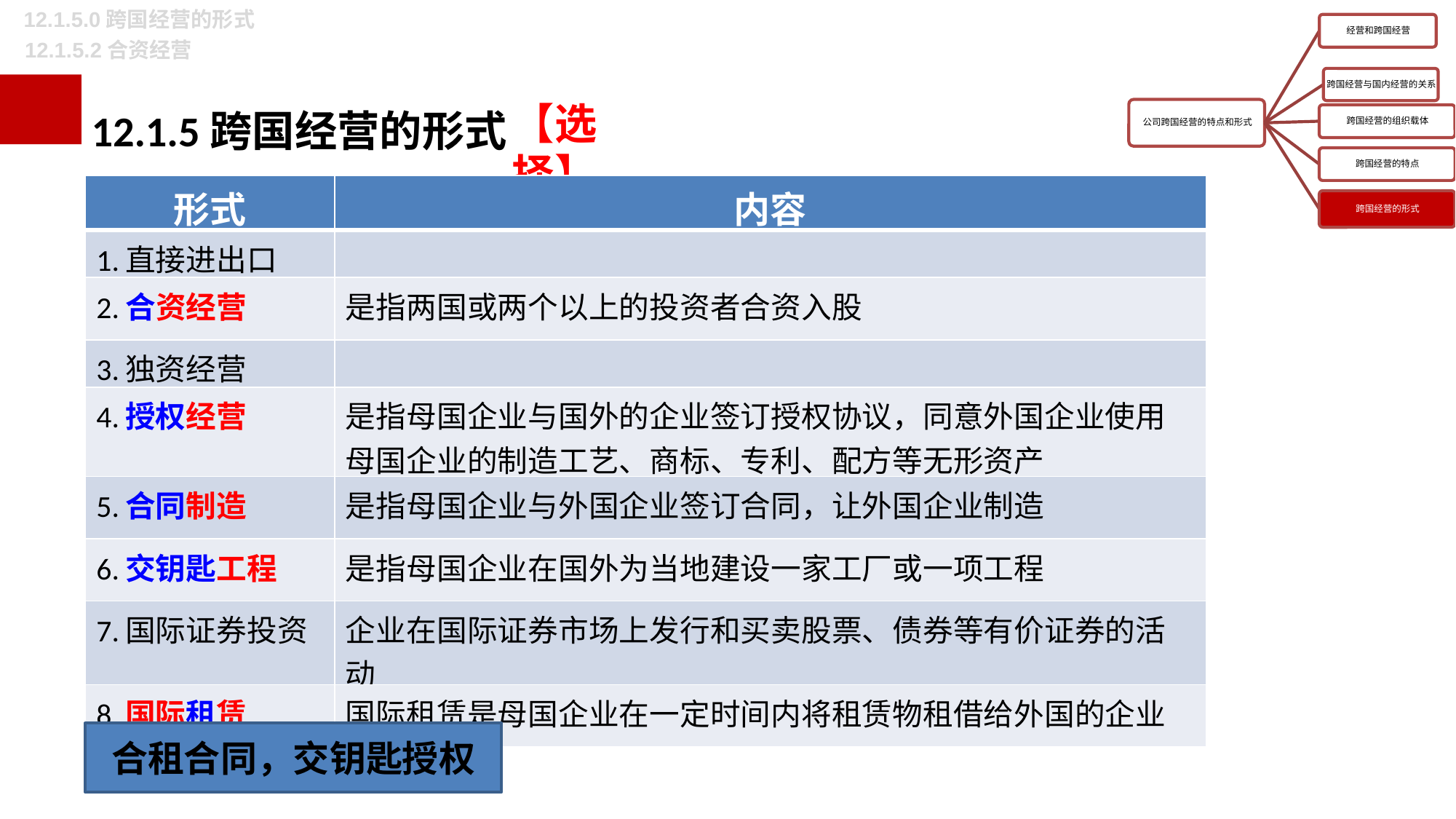

公司跨国经营的特点和形式

经营和跨国经营

跨国经营与国内经营的关系

跨国经营的组织载体

跨国经营的特点

跨国经营的形式
12.1.5.0跨国经营的形式
12.1.5.2合资经营
12.1.5跨国经营的形式
【选择】
| 形式 | 内容 |
| --- | --- |
| 1.直接进出口 |  |
| 2.合资经营 | 是指两国或两个以上的投资者合资入股 |
| 3.独资经营 |  |
| 4.授权经营 | 是指母国企业与国外的企业签订授权协议，同意外国企业使用母国企业的制造工艺、商标、专利、配方等无形资产 |
| 5.合同制造 | 是指母国企业与外国企业签订合同，让外国企业制造 |
| 6.交钥匙工程 | 是指母国企业在国外为当地建设一家工厂或一项工程 |
| 7.国际证券投资 | 企业在国际证券市场上发行和买卖股票、债券等有价证券的活动 |
| 8.国际租赁 | 国际租赁是母国企业在一定时间内将租赁物租借给外国的企业 |
合租合同，交钥匙授权